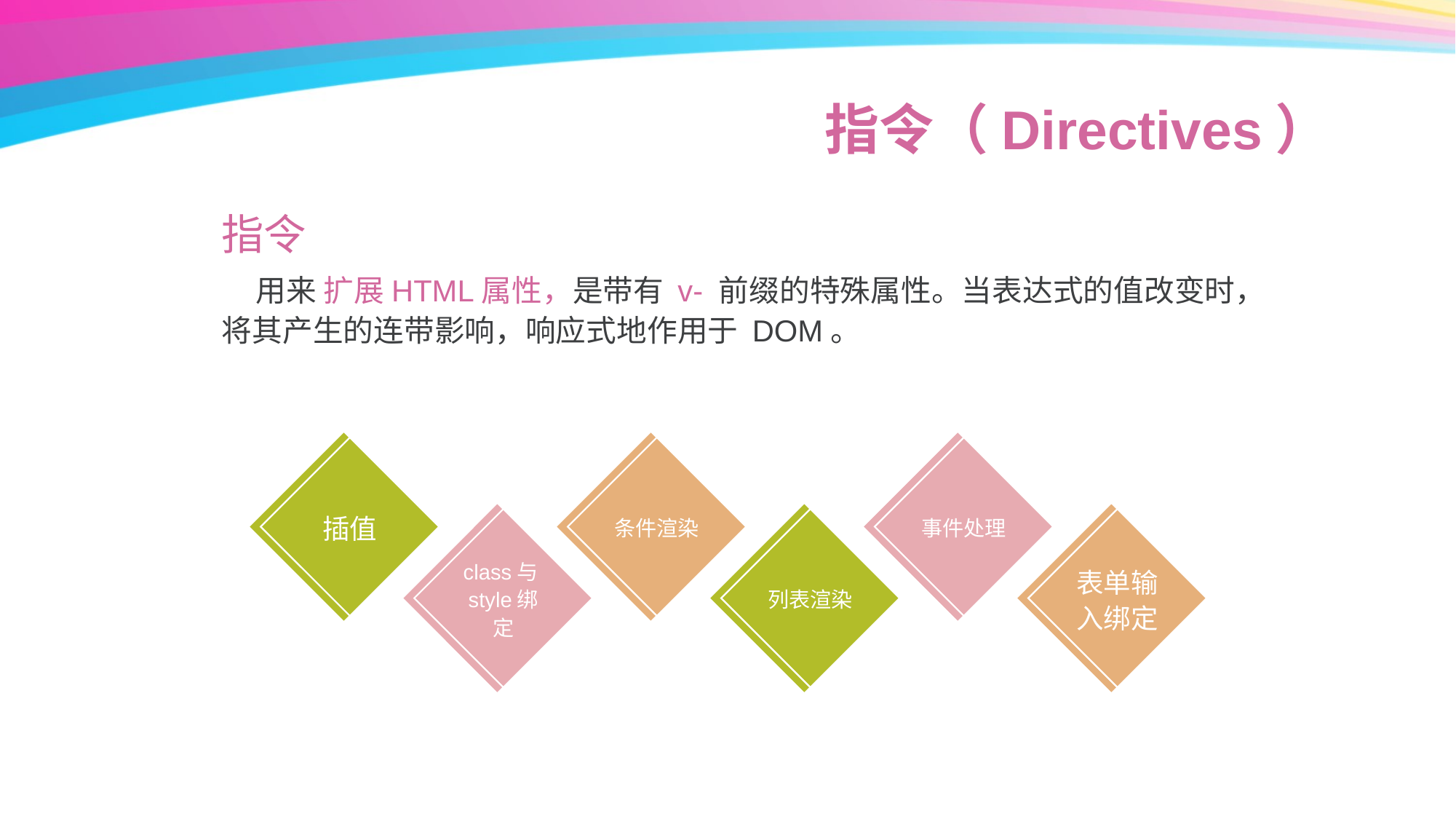

指令（Directives）
指令
    用来 扩展HTML属性，是带有 v- 前缀的特殊属性。当表达式的值改变时，将其产生的连带影响，响应式地作用于 DOM。

插值

条件渲染

事件处理

class与style绑定

列表渲染

表单输入绑定